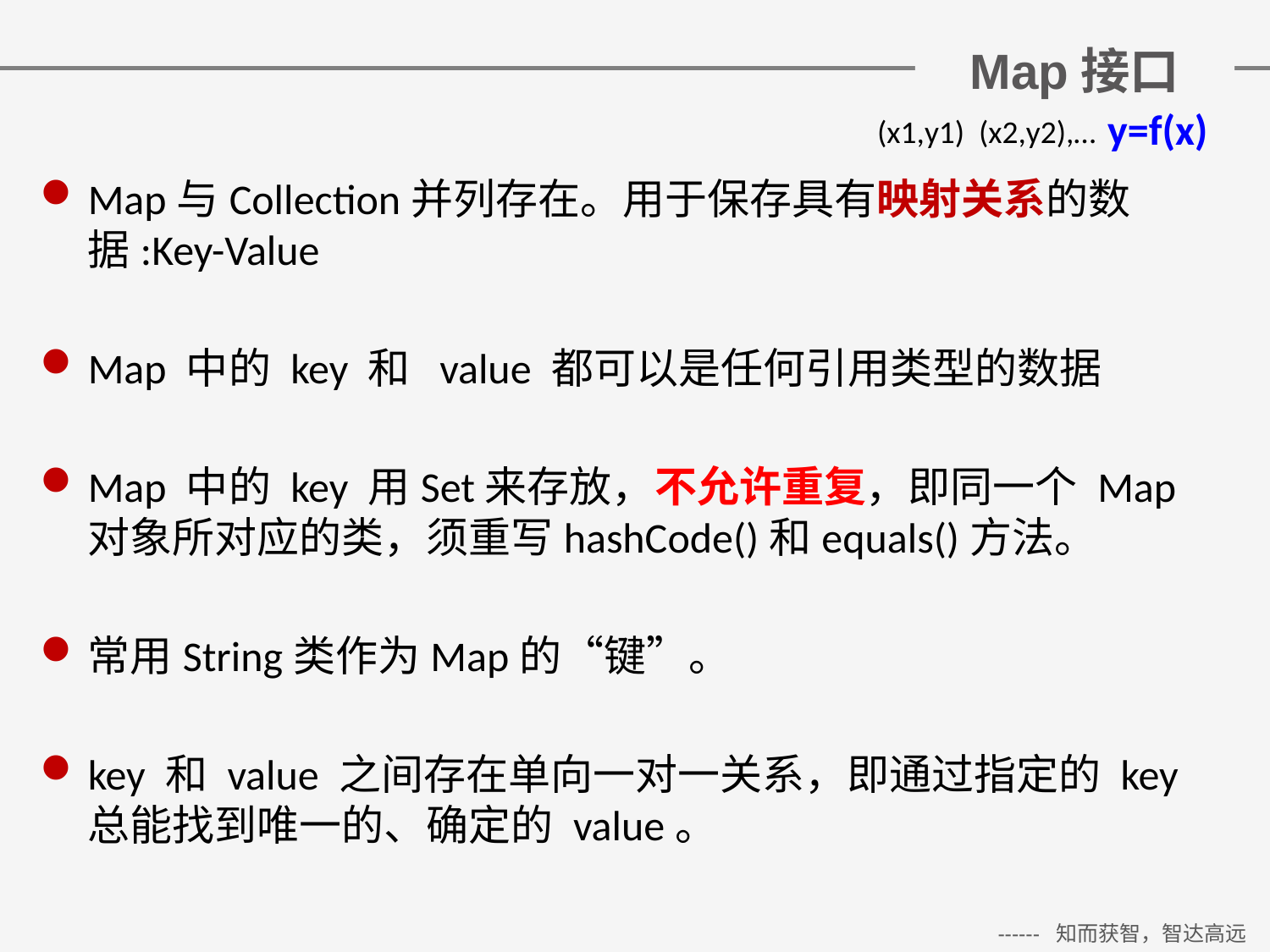

# Map接口
y=f(x)
(x1,y1)  (x2,y2),…
Map与Collection并列存在。用于保存具有映射关系的数据:Key-Value

Map 中的 key 和  value 都可以是任何引用类型的数据

Map 中的 key 用Set来存放，不允许重复，即同一个 Map 对象所对应的类，须重写hashCode()和equals()方法。

常用String类作为Map的“键”。

key 和 value 之间存在单向一对一关系，即通过指定的 key 总能找到唯一的、确定的 value。